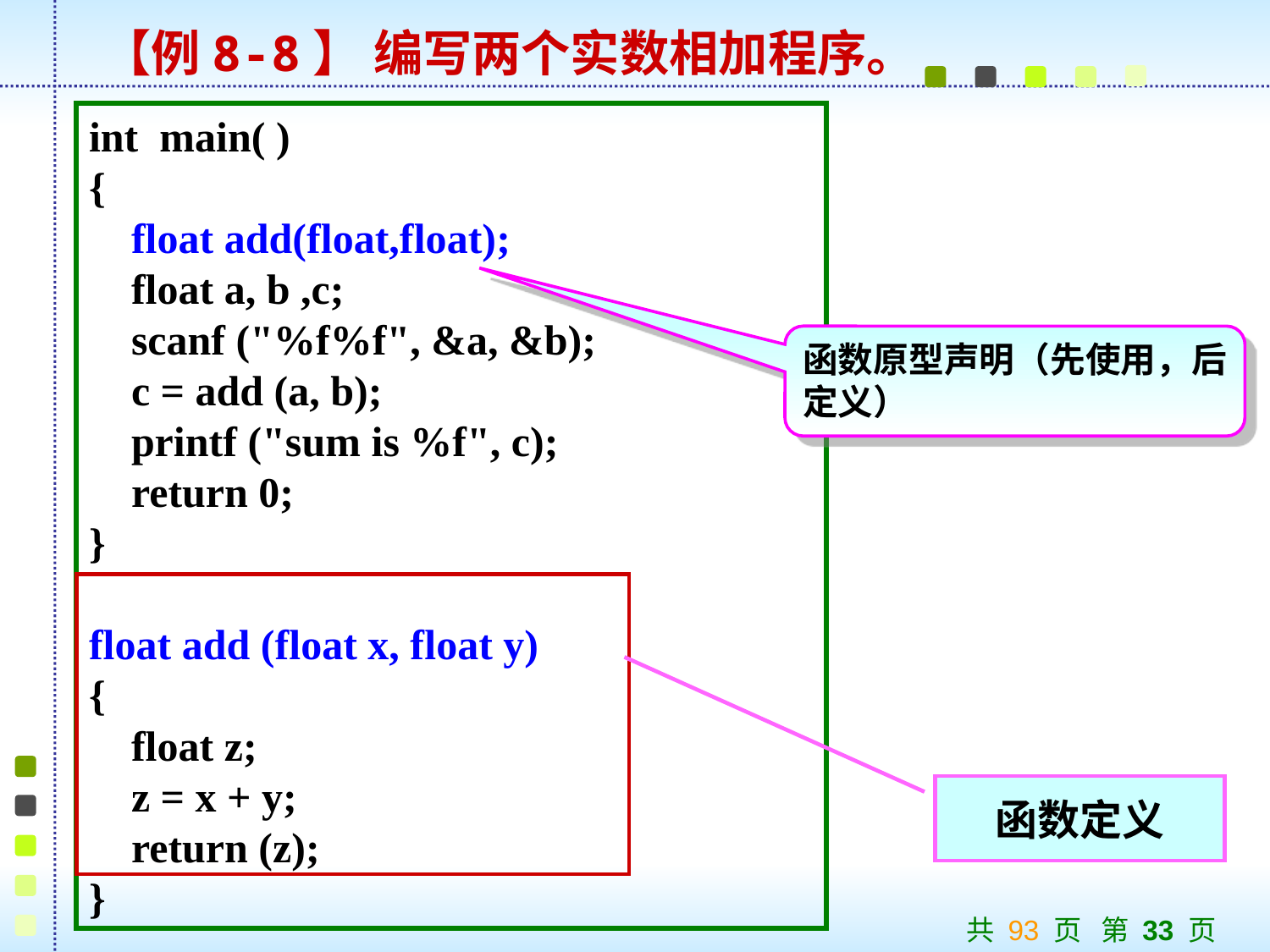

【例8-8】 编写两个实数相加程序。
int  main( )
{
    float add(float,float);
    float a, b ,c;
    scanf ("%f%f", &a, &b);
    c = add (a, b);
    printf ("sum is %f", c);
    return 0;
}

float add (float x, float y)
{
    float z;
    z = x + y;
    return (z);
}
函数原型声明（先使用，后定义）

函数定义
共 93 页   第 33 页